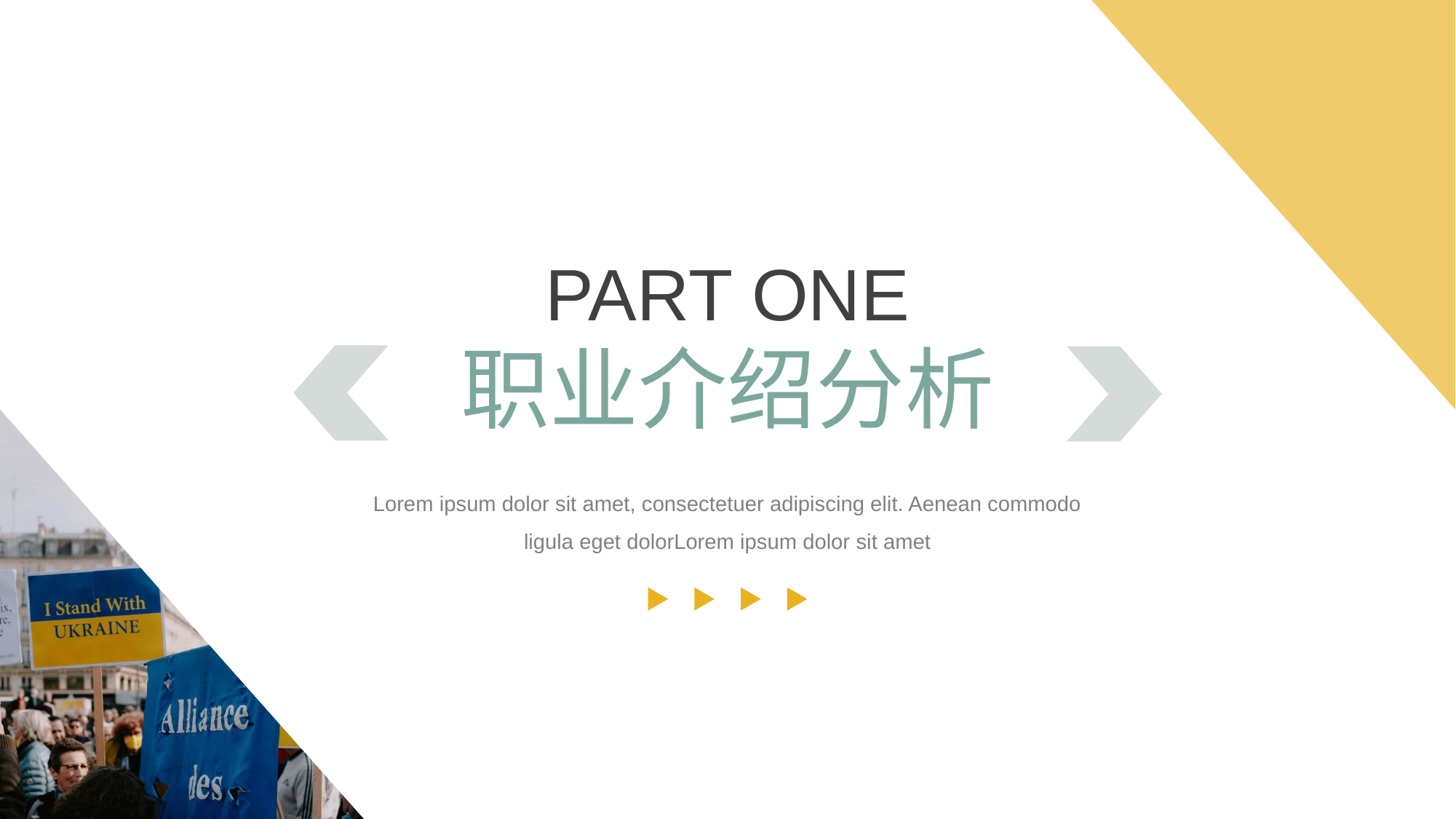

PART ONE
职业介绍分析

Lorem ipsum dolor sit amet, consectetuer adipiscing elit. Aenean commodo ligula eget dolorLorem ipsum dolor sit amet